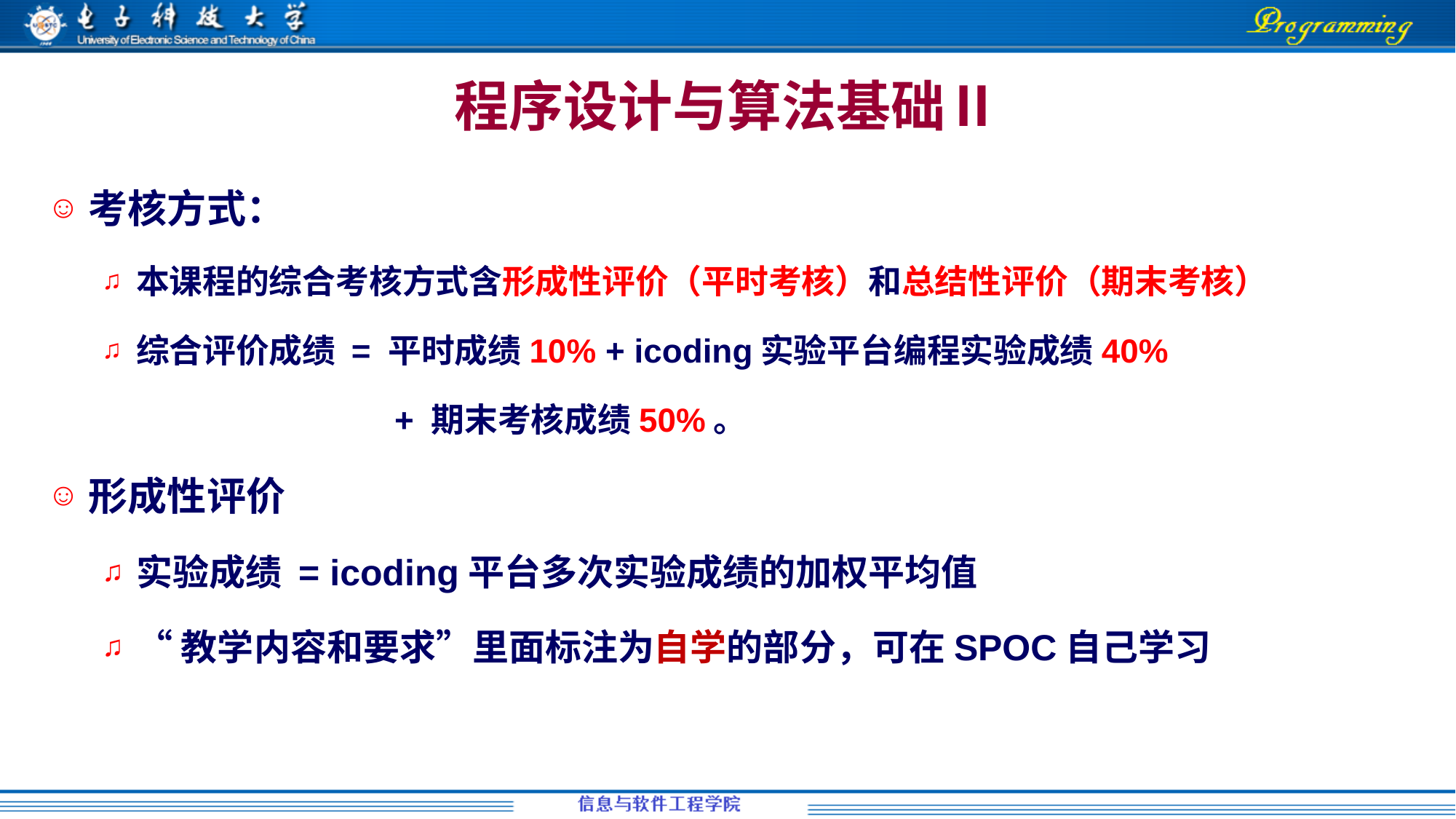

# 程序设计与算法基础Ⅱ
考核方式：
本课程的综合考核方式含形成性评价（平时考核）和总结性评价（期末考核）
综合评价成绩 = 平时成绩10% + icoding实验平台编程实验成绩40%
		        + 期末考核成绩50%。
形成性评价
实验成绩 = icoding平台多次实验成绩的加权平均值
“教学内容和要求”里面标注为自学的部分，可在SPOC自己学习